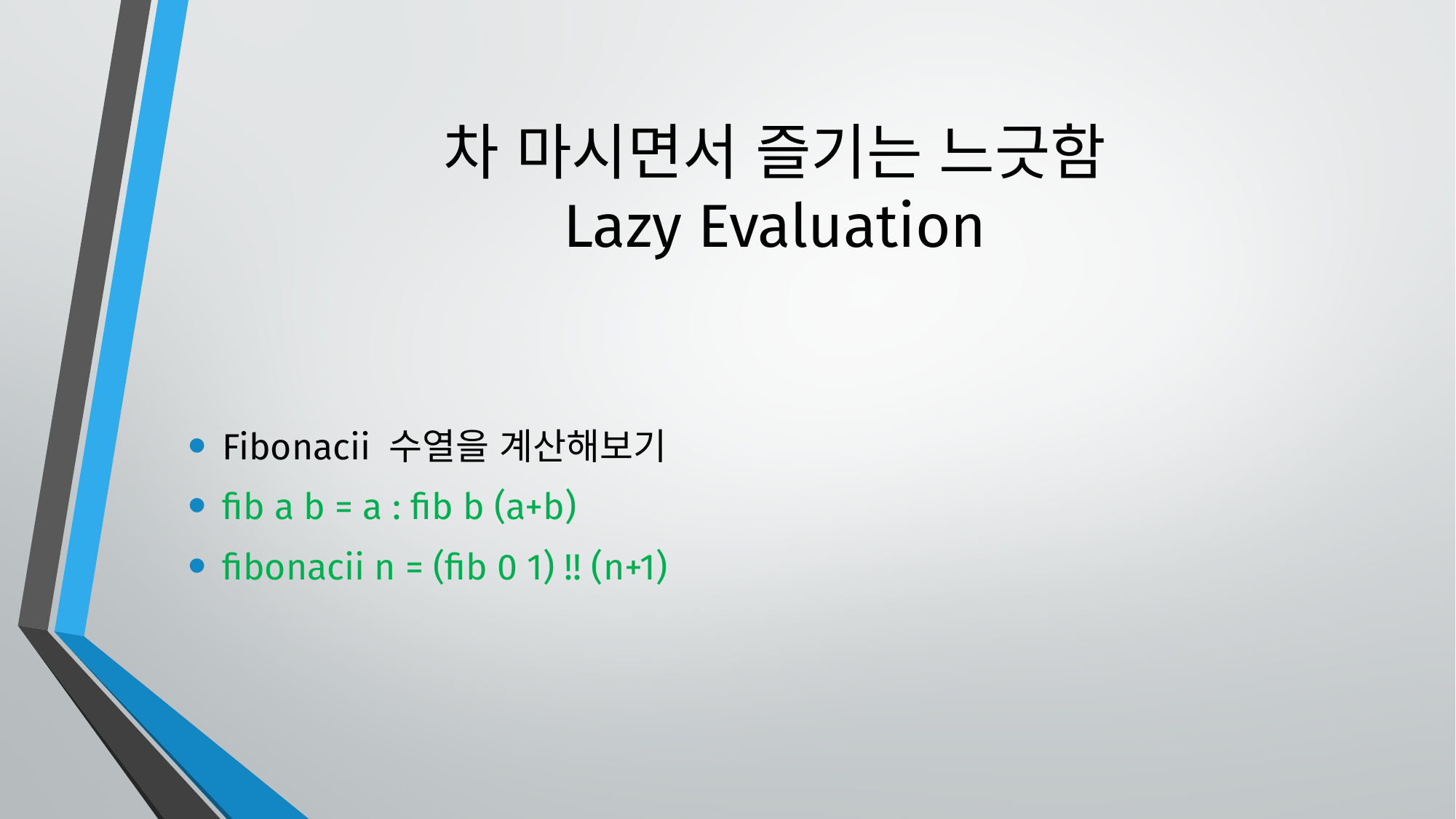

# 차 마시면서 즐기는 느긋함 Lazy Evaluation
Fibonacii 수열을 계산해보기
fib a b = a : fib b (a+b)
fibonacii n = (fib 0 1) !! (n+1)